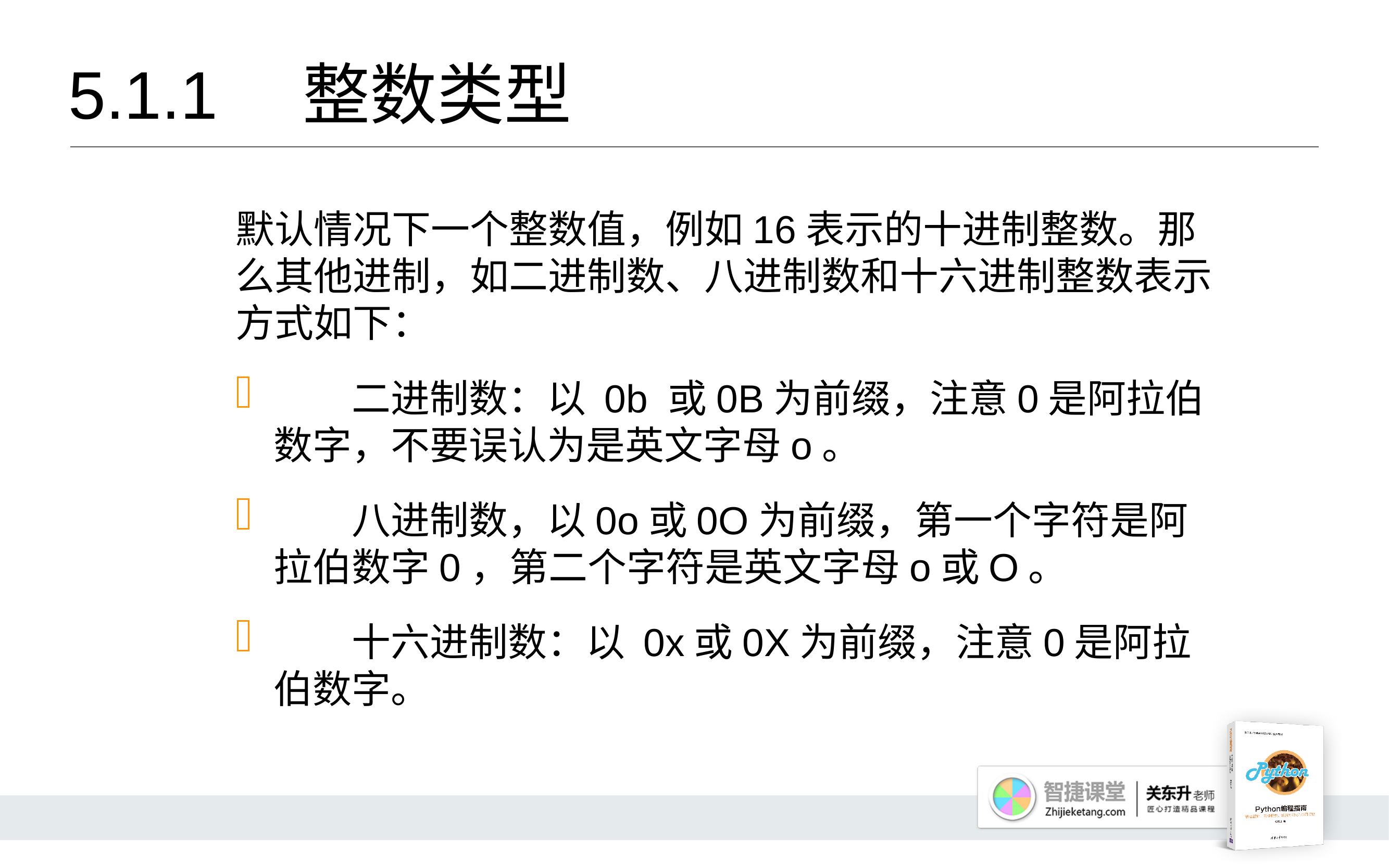

# 5.1.1 	整数类型
默认情况下一个整数值，例如16表示的十进制整数。那么其他进制，如二进制数、八进制数和十六进制整数表示方式如下：
	二进制数：以 0b 或0B为前缀，注意0是阿拉伯数字，不要误认为是英文字母o。
	八进制数，以0o或0O为前缀，第一个字符是阿拉伯数字0，第二个字符是英文字母o或O。
	十六进制数：以 0x或0X为前缀，注意0是阿拉伯数字。